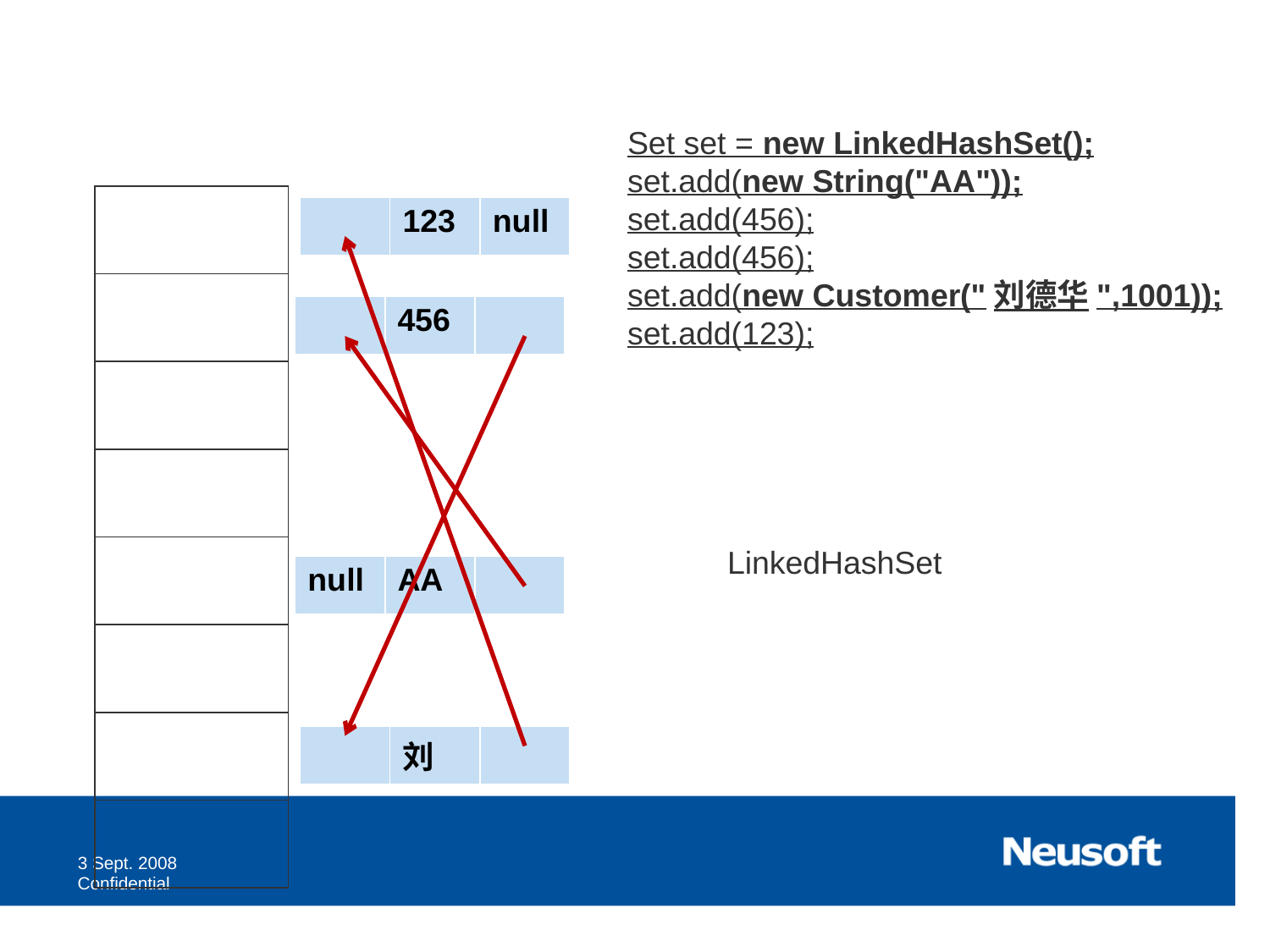

Set set = new LinkedHashSet();
set.add(new String("AA"));
set.add(456);
set.add(456);
set.add(new Customer("刘德华",1001));
set.add(123);
|  |
| --- |
|  |
|  |
|  |
|  |
|  |
|  |
|  |
|  | 123 | null |
| --- | --- | --- |
|  | 456 |  |
| --- | --- | --- |
LinkedHashSet
| null | AA |  |
| --- | --- | --- |
|  | 刘 |  |
| --- | --- | --- |